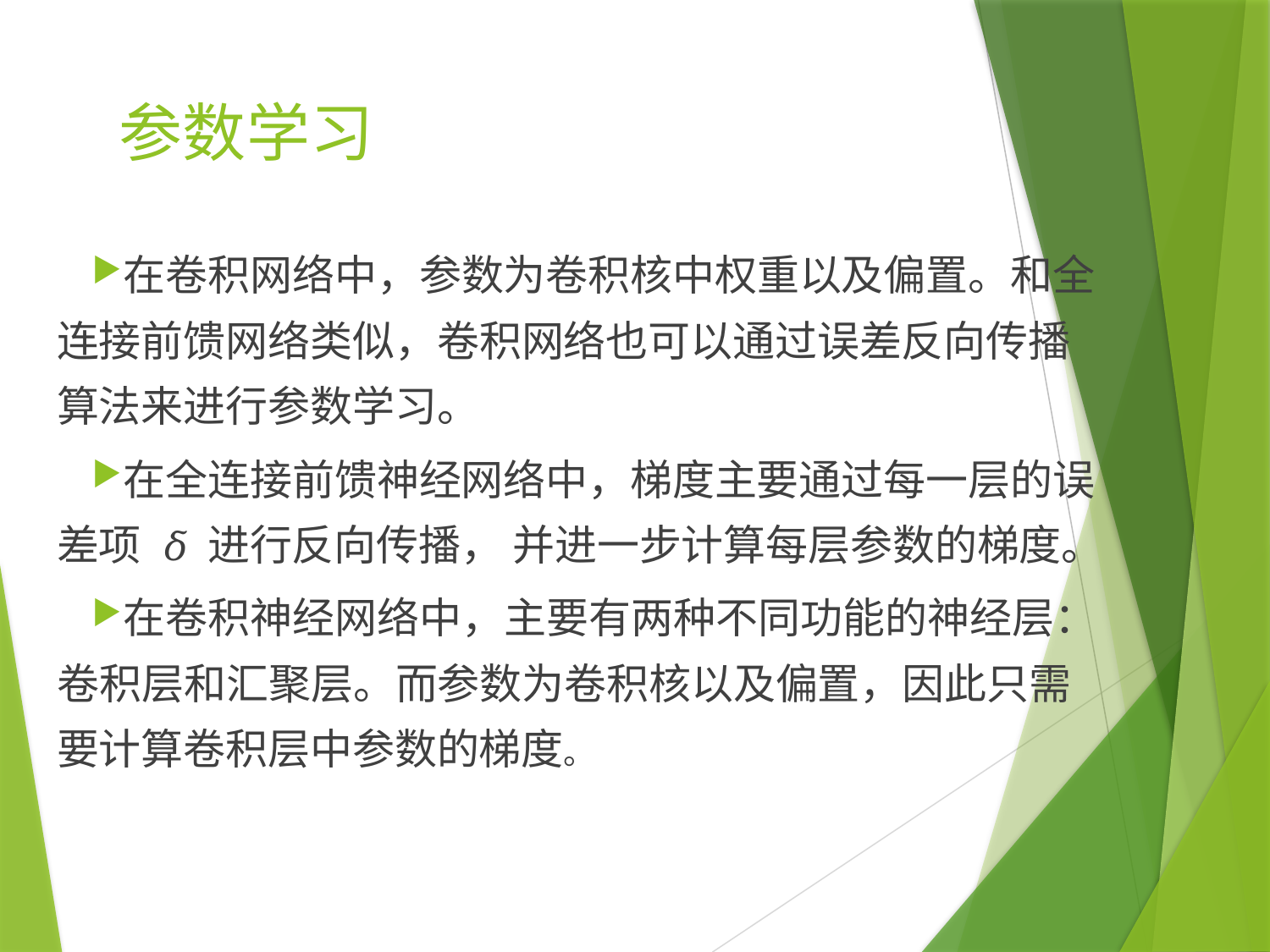

# 参数学习
在卷积网络中，参数为卷积核中权重以及偏置。和全连接前馈网络类似，卷积网络也可以通过误差反向传播算法来进行参数学习。
在全连接前馈神经网络中，梯度主要通过每一层的误差项 δ 进行反向传播， 并进一步计算每层参数的梯度。
在卷积神经网络中，主要有两种不同功能的神经层：卷积层和汇聚层。而参数为卷积核以及偏置，因此只需要计算卷积层中参数的梯度。